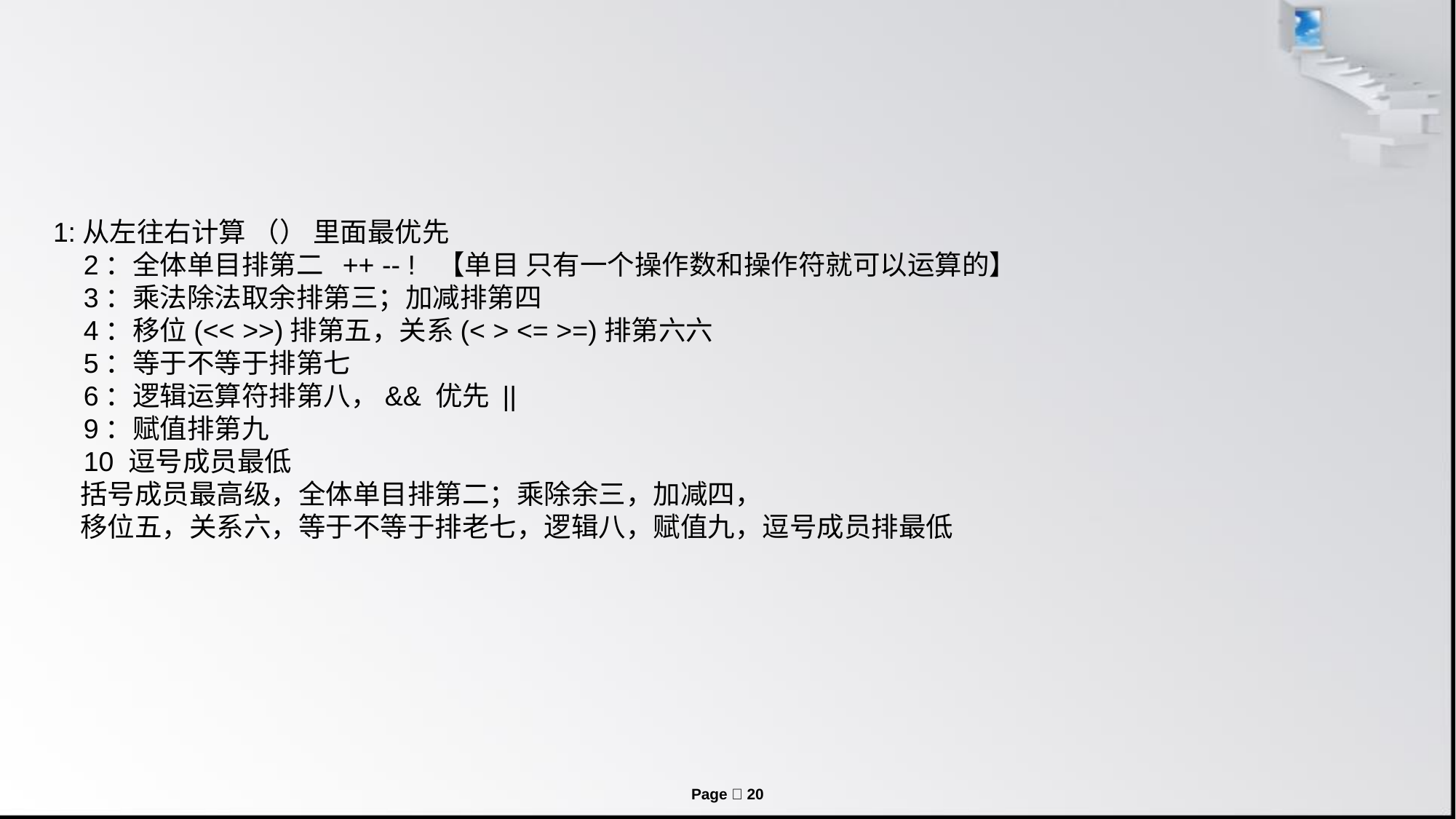

1:从左往右计算 （） 里面最优先
       2：全体单目排第二  ++ -- !  【单目 只有一个操作数和操作符就可以运算的】
       3：乘法除法取余排第三；加减排第四
       4：移位(<< >>)排第五，关系(< > <= >=)排第六六
       5：等于不等于排第七
       6：逻辑运算符排第八，&& 优先 ||
       9：赋值排第九
       10 逗号成员最低
       括号成员最高级，全体单目排第二；乘除余三，加减四，
       移位五，关系六，等于不等于排老七，逻辑八，赋值九，逗号成员排最低